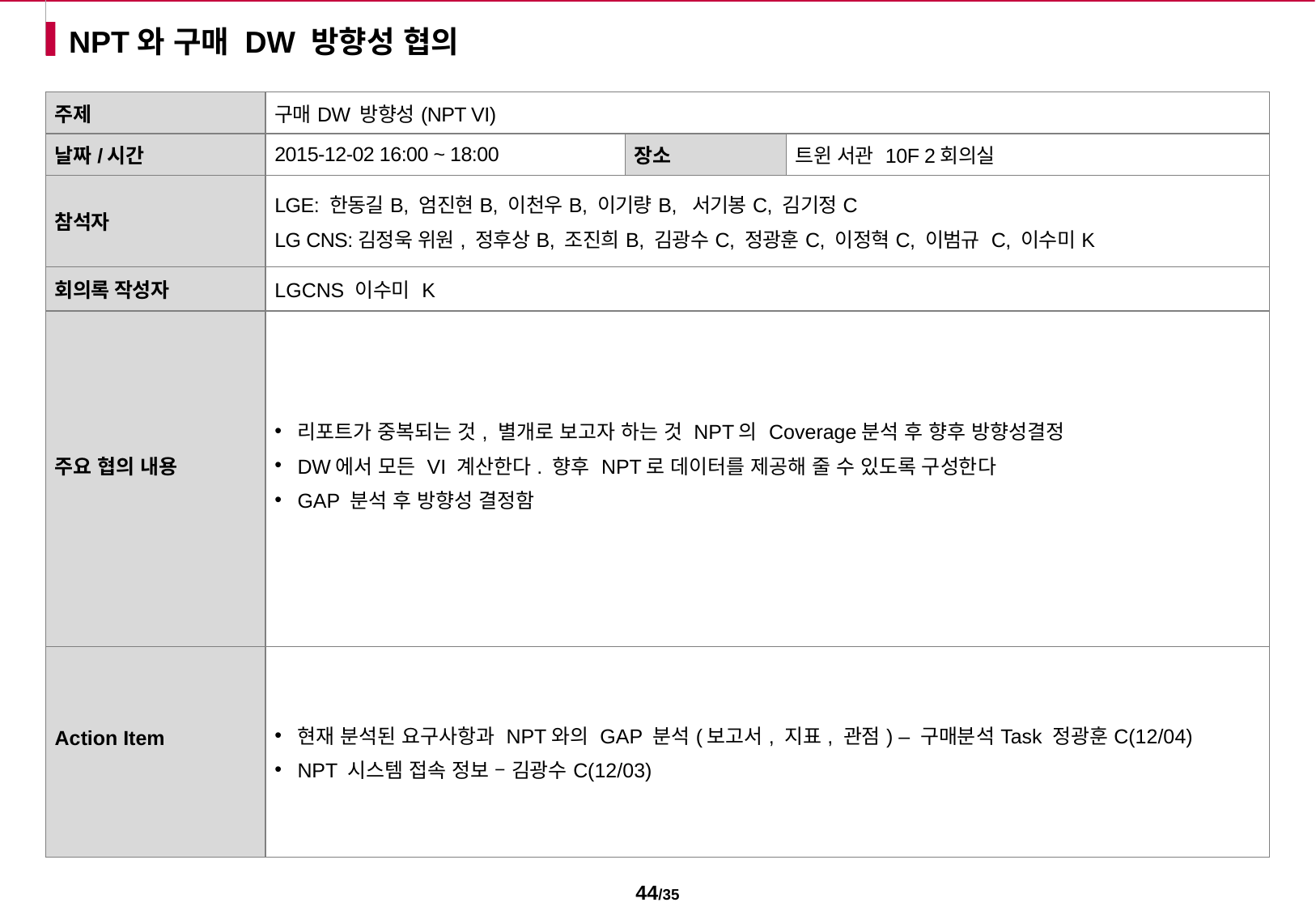

# NPT와 구매 DW 방향성 협의
| 주제 | 구매DW 방향성(NPT VI) |  |  |
| --- | --- | --- | --- |
| 날짜/시간 | 2015-12-02 16:00 ~ 18:00 | 장소 | 트윈 서관 10F 2회의실 |
| 참석자 | LGE: 한동길B, 엄진현B, 이천우B, 이기량B, 서기봉C, 김기정C LG CNS:김정욱 위원, 정후상B, 조진희B, 김광수C, 정광훈C, 이정혁C, 이범규 C, 이수미K |  |  |
| 회의록 작성자 | LGCNS 이수미 K |  |  |
| 주요 협의 내용 | 리포트가 중복되는 것, 별개로 보고자 하는 것 NPT의 Coverage분석 후 향후 방향성결정 DW에서 모든 VI 계산한다. 향후 NPT로 데이터를 제공해 줄 수 있도록 구성한다 GAP 분석 후 방향성 결정함 |  |  |
| Action Item | 현재 분석된 요구사항과 NPT와의 GAP 분석(보고서, 지표, 관점) – 구매분석Task 정광훈C(12/04) NPT 시스템 접속 정보 – 김광수C(12/03) |  |  |